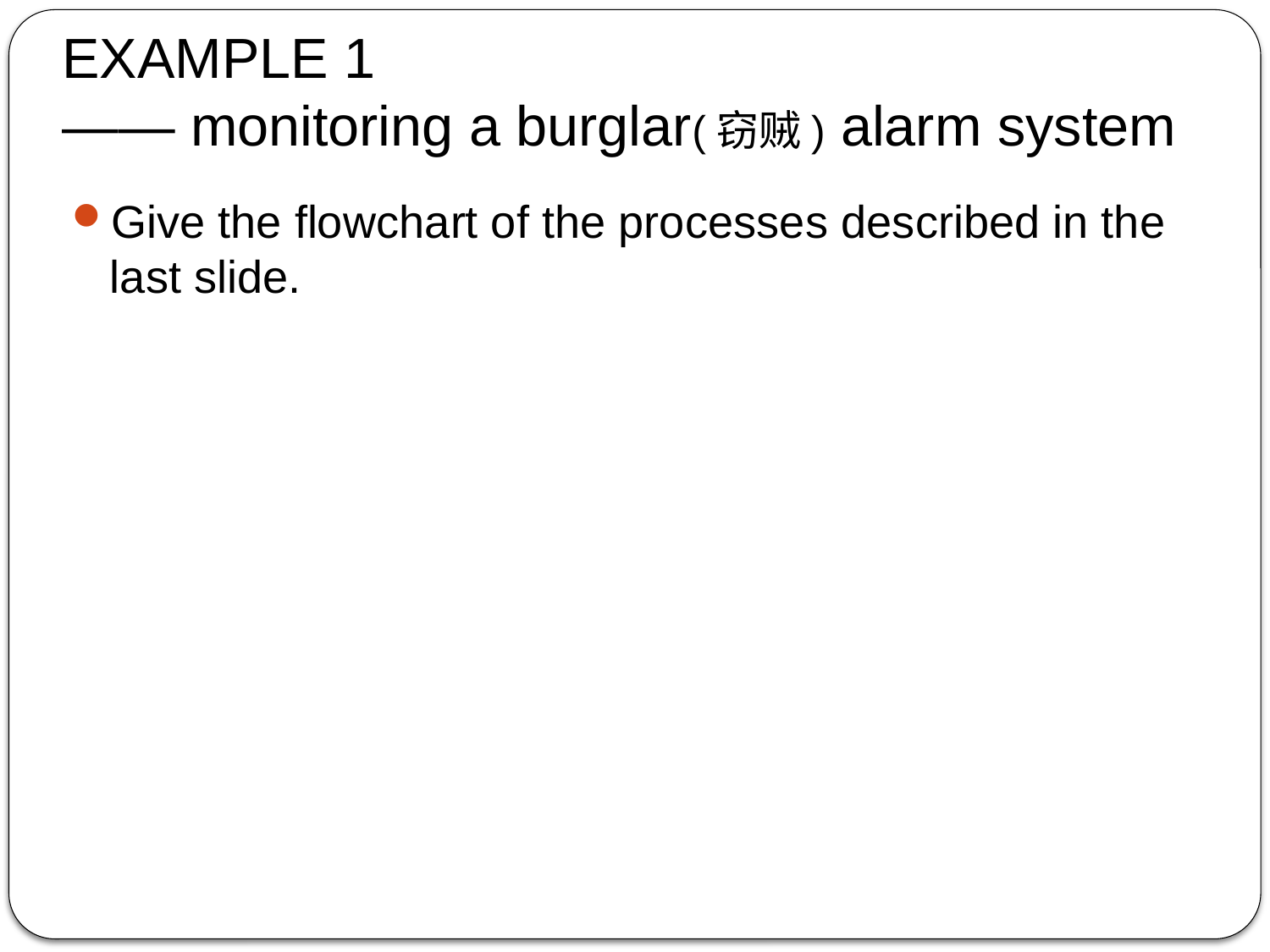

# EXAMPLE 1 —— monitoring a burglar(窃贼) alarm system
Give the flowchart of the processes described in the last slide.